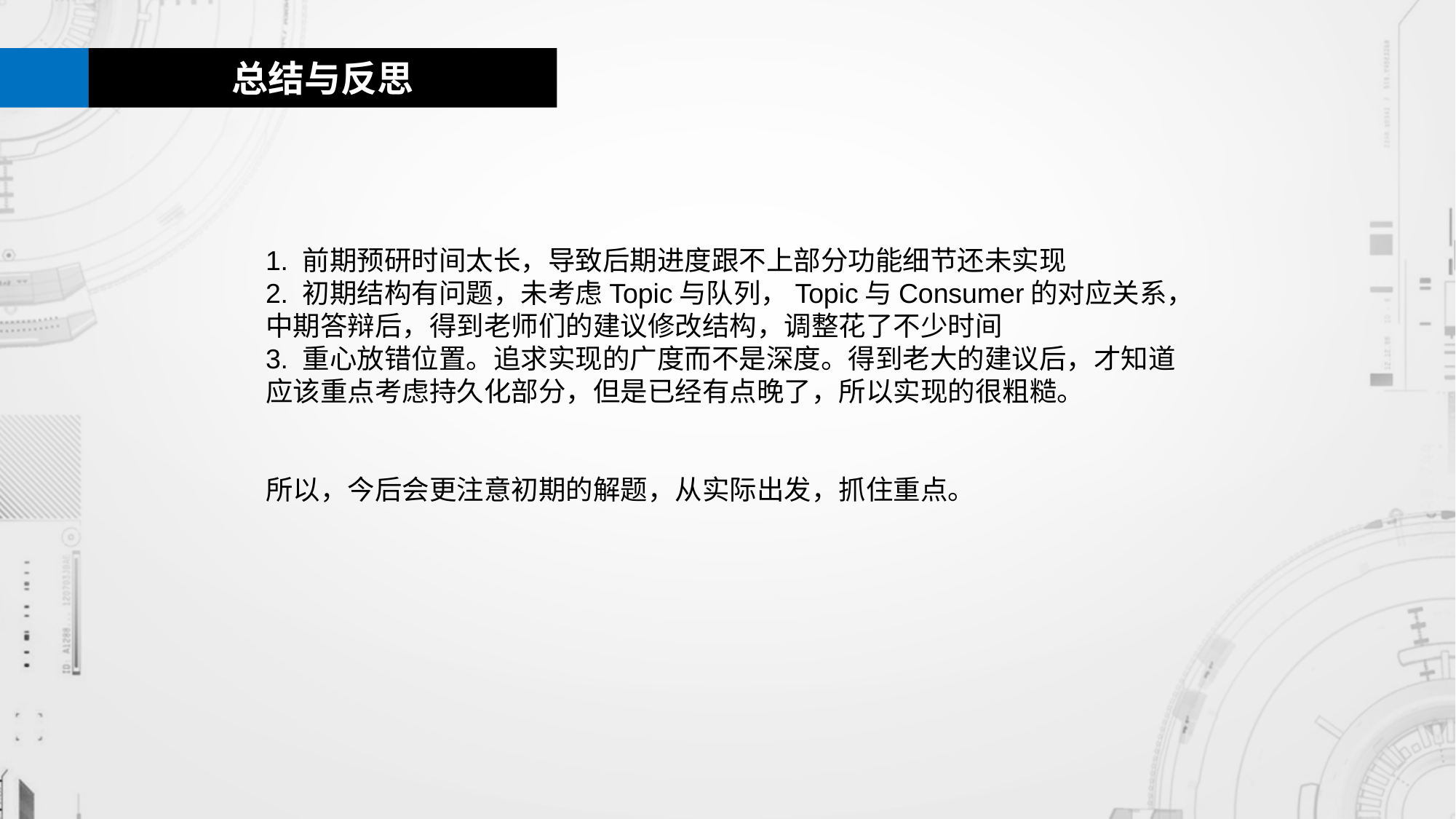

总结与反思
1. 前期预研时间太长，导致后期进度跟不上部分功能细节还未实现
2. 初期结构有问题，未考虑Topic与队列，Topic与Consumer的对应关系，中期答辩后，得到老师们的建议修改结构，调整花了不少时间
3. 重心放错位置。追求实现的广度而不是深度。得到老大的建议后，才知道应该重点考虑持久化部分，但是已经有点晚了，所以实现的很粗糙。

所以，今后会更注意初期的解题，从实际出发，抓住重点。